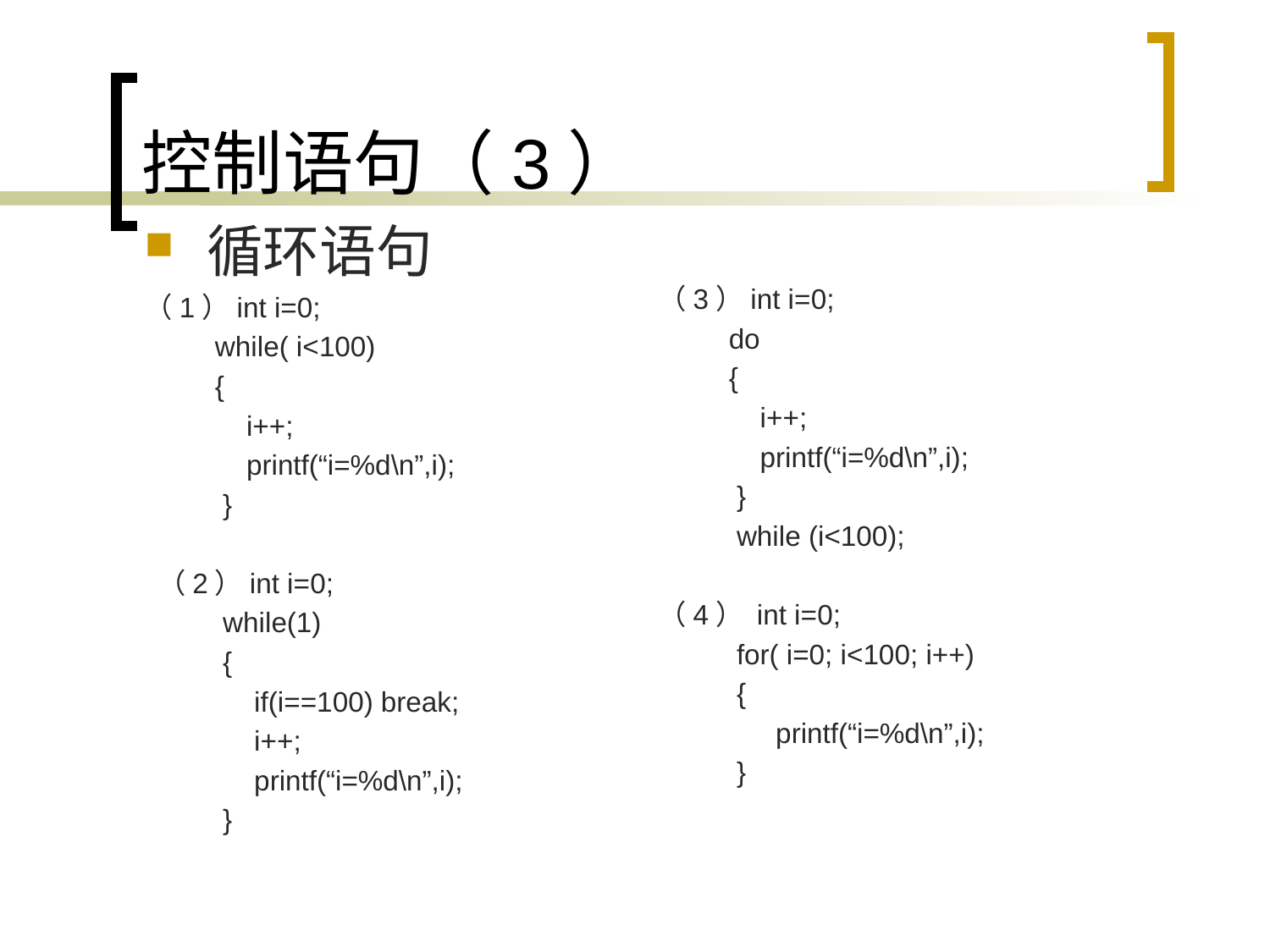

# 控制语句（3）
循环语句
（1）int i=0;
         while( i<100)
         {
             i++;
             printf(“i=%d\n”,i);
          }

 （2）int i=0;
          while(1)
          {
              if(i==100) break;
              i++;
              printf(“i=%d\n”,i);
          }

（3）int i=0;
         do
         {
             i++;
             printf(“i=%d\n”,i);
          }
          while (i<100);

（4） int i=0;
          for( i=0; i<100; i++)
          {
               printf(“i=%d\n”,i);
          }